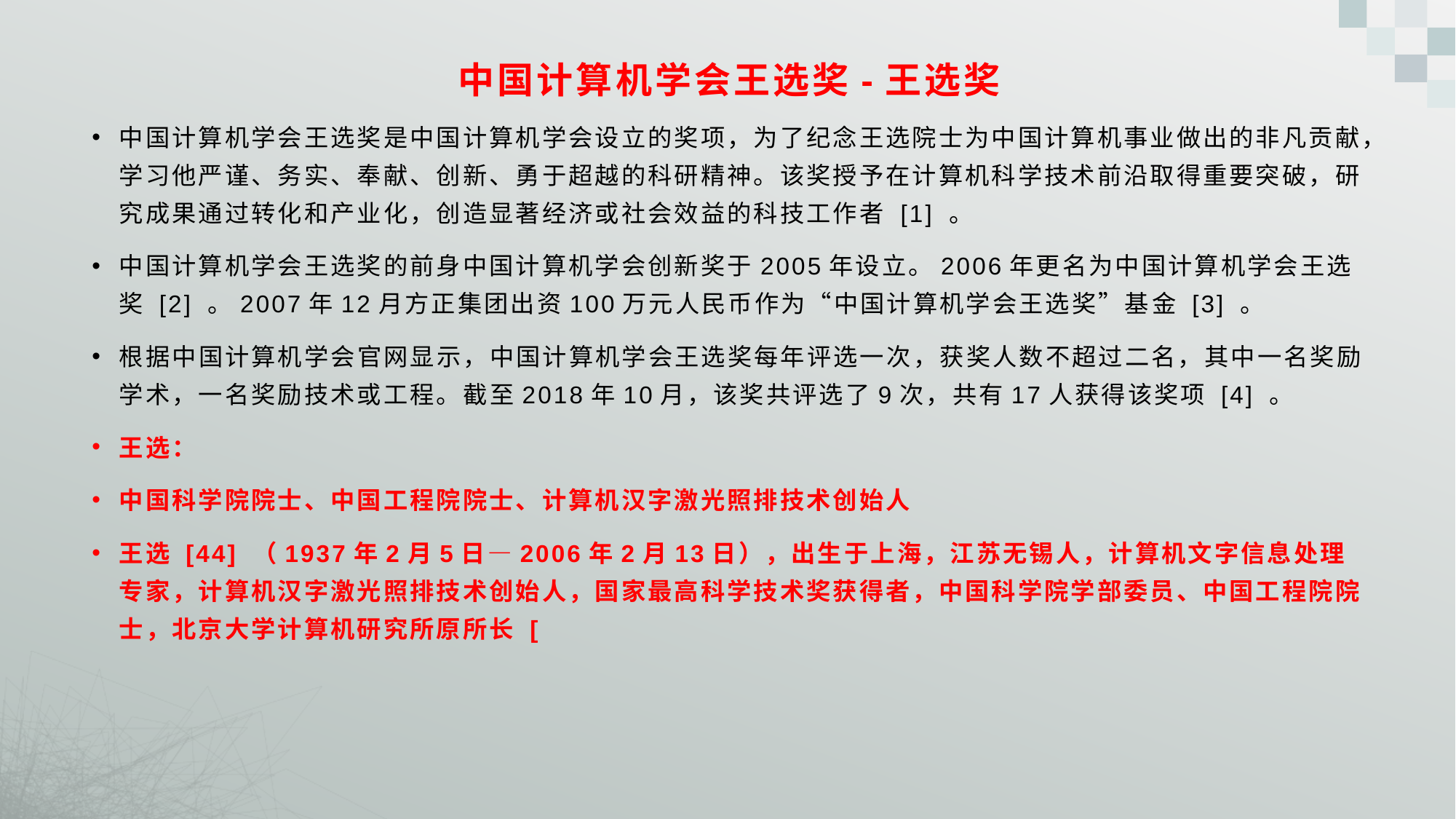

# 中国计算机学会王选奖-王选奖
中国计算机学会王选奖是中国计算机学会设立的奖项，为了纪念王选院士为中国计算机事业做出的非凡贡献，学习他严谨、务实、奉献、创新、勇于超越的科研精神。该奖授予在计算机科学技术前沿取得重要突破，研究成果通过转化和产业化，创造显著经济或社会效益的科技工作者 [1] 。
中国计算机学会王选奖的前身中国计算机学会创新奖于2005年设立。2006年更名为中国计算机学会王选奖 [2] 。2007年12月方正集团出资100万元人民币作为“中国计算机学会王选奖”基金 [3] 。
根据中国计算机学会官网显示，中国计算机学会王选奖每年评选一次，获奖人数不超过二名，其中一名奖励学术，一名奖励技术或工程。截至2018年10月，该奖共评选了9次，共有17人获得该奖项 [4] 。
王选：
中国科学院院士、中国工程院院士、计算机汉字激光照排技术创始人
王选 [44] （1937年2月5日—2006年2月13日），出生于上海，江苏无锡人，计算机文字信息处理专家，计算机汉字激光照排技术创始人，国家最高科学技术奖获得者，中国科学院学部委员、中国工程院院士，北京大学计算机研究所原所长 [